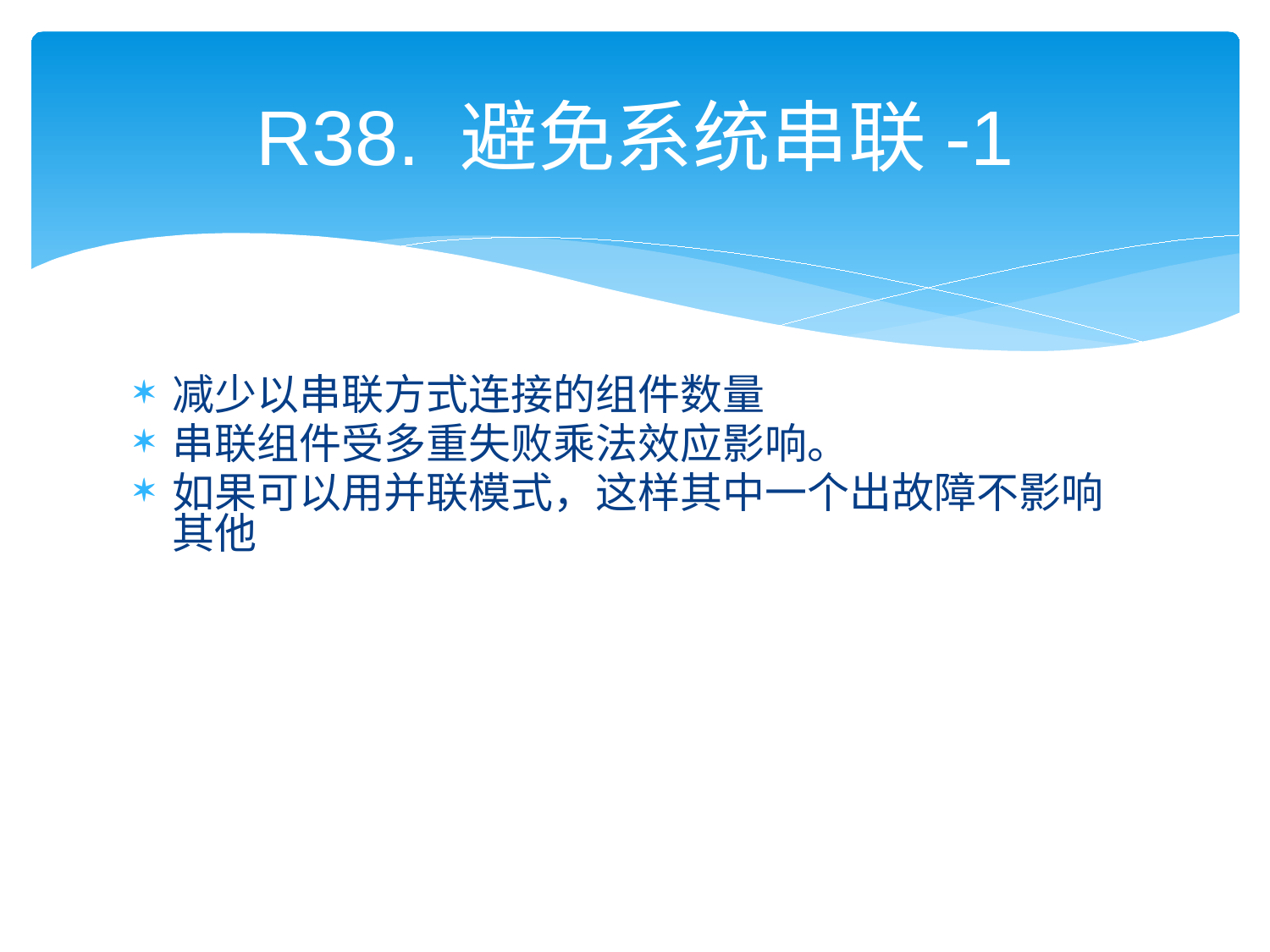

# R38. 避免系统串联-1
减少以串联方式连接的组件数量
串联组件受多重失败乘法效应影响。
如果可以用并联模式，这样其中一个出故障不影响其他